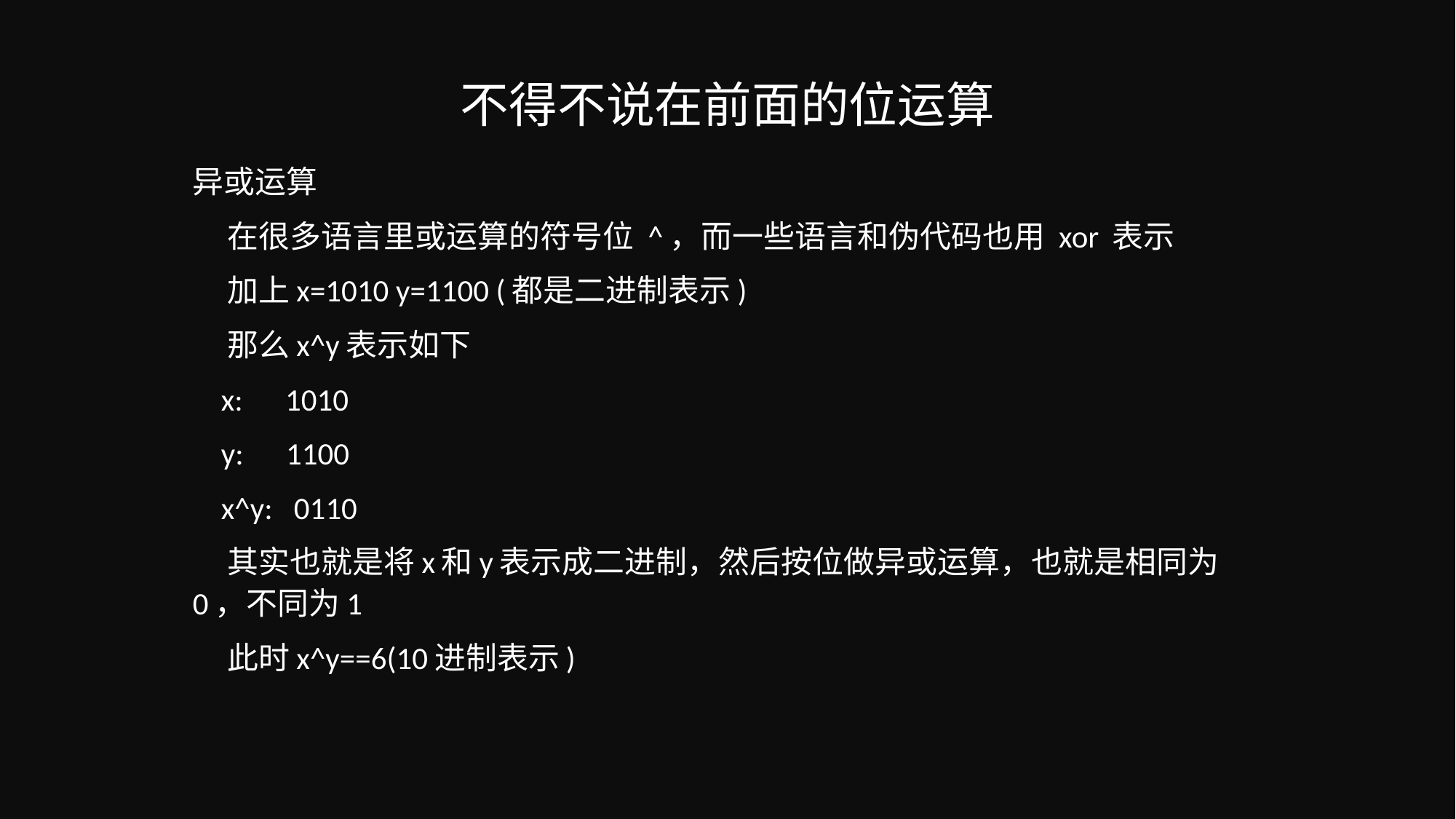

# 不得不说在前面的位运算
异或运算
    在很多语言里或运算的符号位 ^，而一些语言和伪代码也用 xor 表示
    加上x=1010 y=1100 (都是二进制表示)
    那么x^y表示如下
    x:      1010
    y:      1100
    x^y:   0110
    其实也就是将x和y表示成二进制，然后按位做异或运算，也就是相同为0，不同为1
    此时x^y==6(10进制表示)